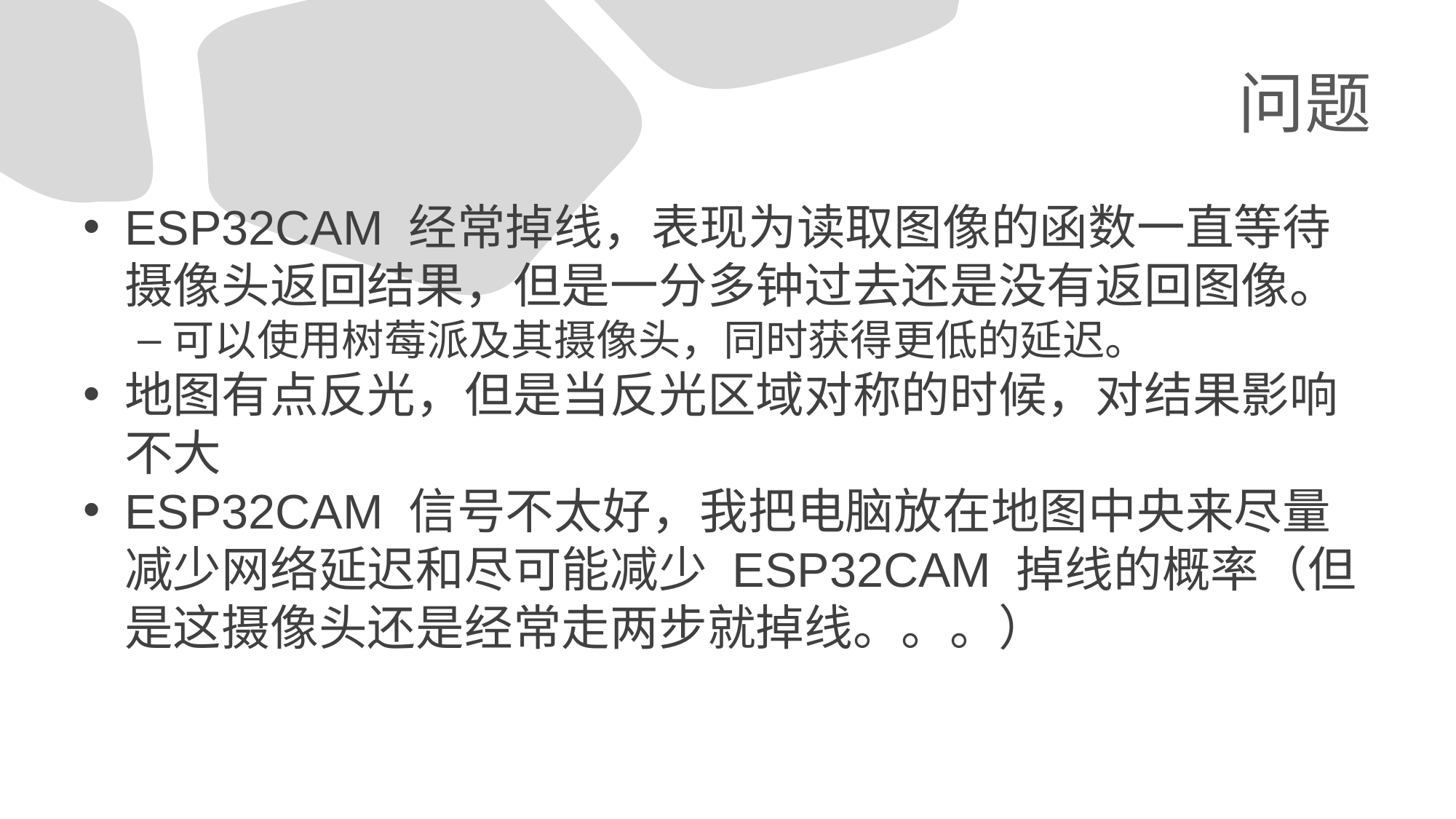

# 问题
ESP32CAM 经常掉线，表现为读取图像的函数一直等待摄像头返回结果，但是一分多钟过去还是没有返回图像。
可以使用树莓派及其摄像头，同时获得更低的延迟。
地图有点反光，但是当反光区域对称的时候，对结果影响不大
ESP32CAM 信号不太好，我把电脑放在地图中央来尽量减少网络延迟和尽可能减少 ESP32CAM 掉线的概率（但是这摄像头还是经常走两步就掉线。。。）